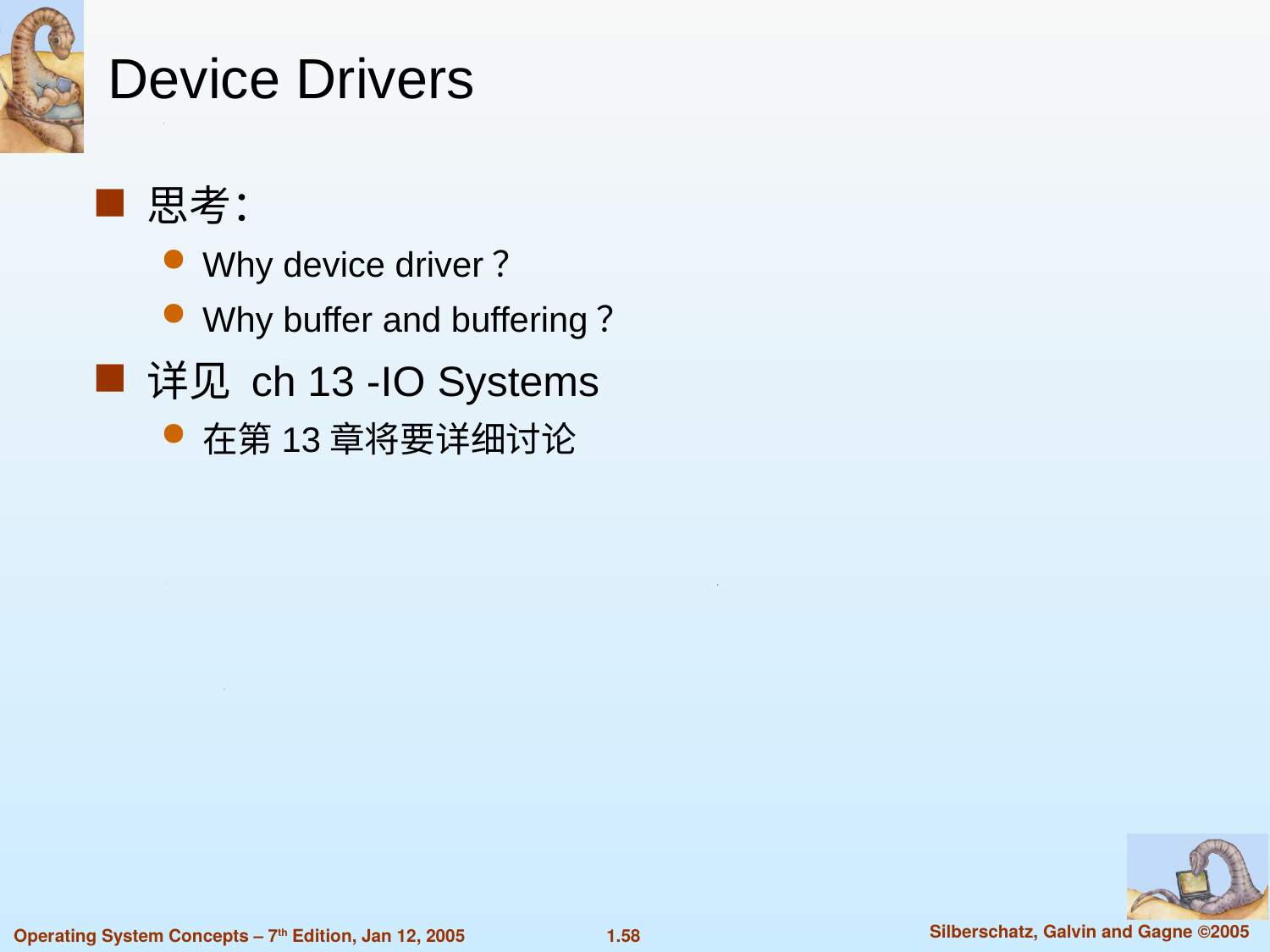

Device Drivers
思考：
Why device driver？
Why buffer and buffering？
详见 ch 13 -IO Systems
在第13章将要详细讨论